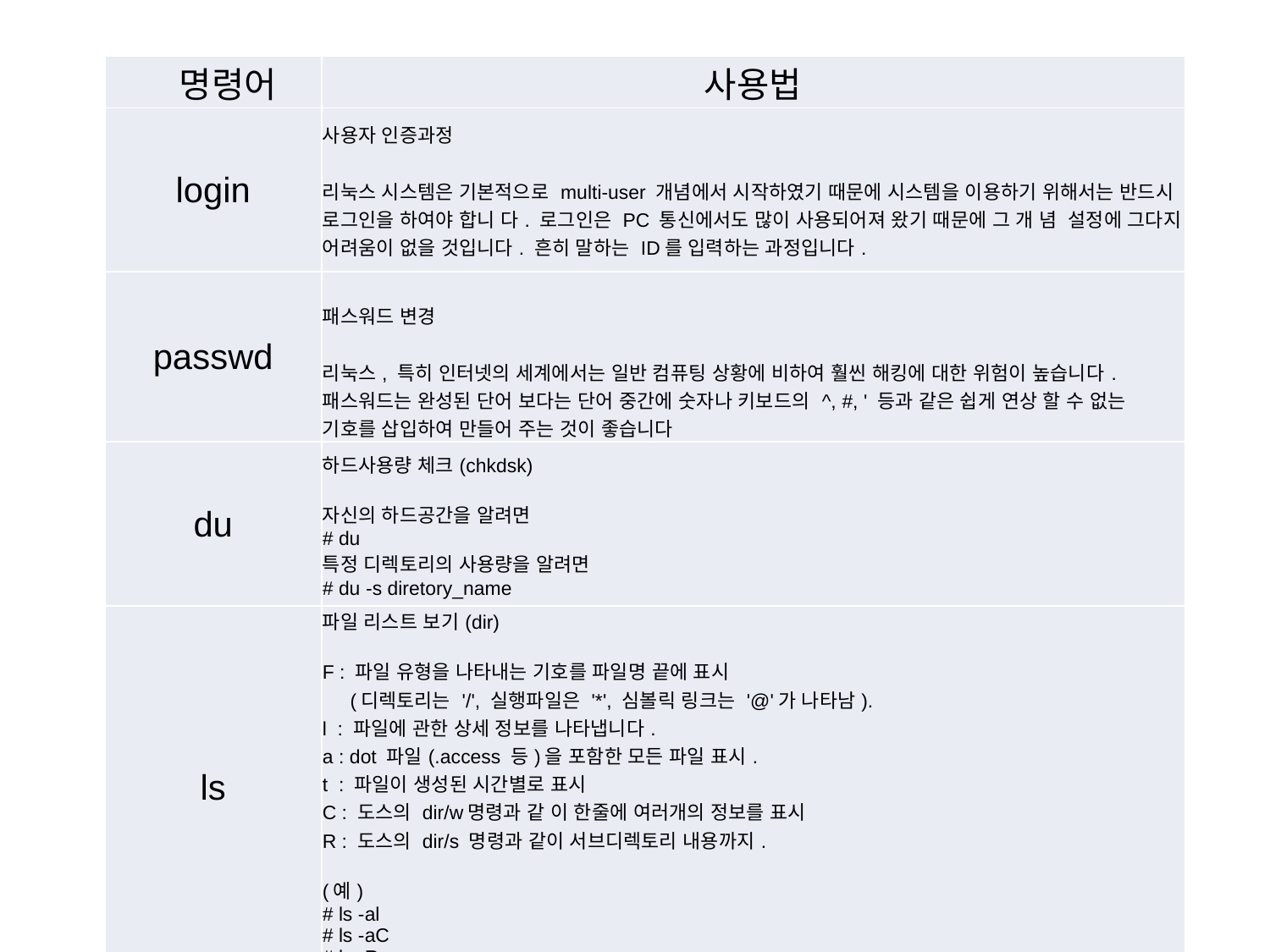

| 명령어 | 사용법 |
| --- | --- |
| login | 사용자 인증과정 리눅스 시스템은 기본적으로 multi-user 개념에서 시작하였기 때문에 시스템을 이용하기 위해서는 반드시 로그인을 하여야 합니 다. 로그인은 PC 통신에서도 많이 사용되어져 왔기 때문에 그 개 념 설정에 그다지 어려움이 없을 것입니다. 흔히 말하는 ID를 입력하는 과정입니다. |
| passwd | 패스워드 변경 리눅스, 특히 인터넷의 세계에서는 일반 컴퓨팅 상황에 비하여 훨씬 해킹에 대한 위험이 높습니다. 패스워드는 완성된 단어 보다는 단어 중간에 숫자나 키보드의 ^, #, ' 등과 같은 쉽게 연상 할 수 없는 기호를 삽입하여 만들어 주는 것이 좋습니다 |
| du | 하드사용량 체크(chkdsk) 자신의 하드공간을 알려면 # du 특정 디렉토리의 사용량을 알려면 # du -s diretory\_name |
| ls | 파일 리스트 보기(dir) F : 파일 유형을 나타내는 기호를 파일명 끝에 표시 (디렉토리는 '/', 실행파일은 '\*', 심볼릭 링크는 '@'가 나타남). l : 파일에 관한 상세 정보를 나타냅니다. a : dot 파일(.access 등)을 포함한 모든 파일 표시. t : 파일이 생성된 시간별로 표시 C : 도스의 dir/w명령과 같 이 한줄에 여러개의 정보를 표시 R : 도스의 dir/s 명령과 같이 서브디렉토리 내용까지. (예) # ls -al # ls -aC # ls -R |